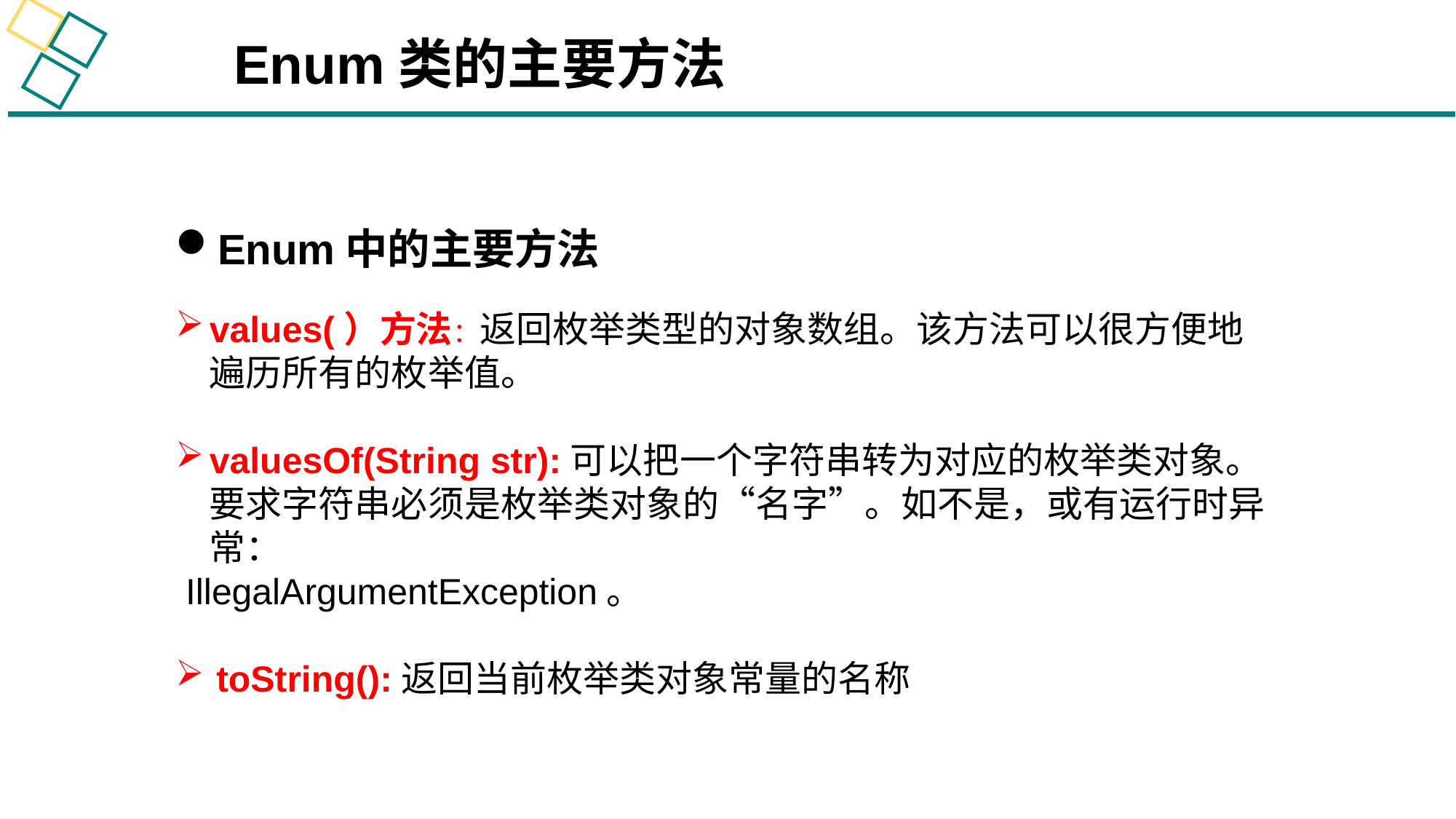

Enum类的主要方法

Enum中的主要方法

values(）方法：返回枚举类型的对象数组。该方法可以很方便地遍历所有的枚举值。

valuesOf(String str):可以把一个字符串转为对应的枚举类对象。要求字符串必须是枚举类对象的“名字”。如不是，或有运行时异常：
 IllegalArgumentException。

toString():返回当前枚举类对象常量的名称